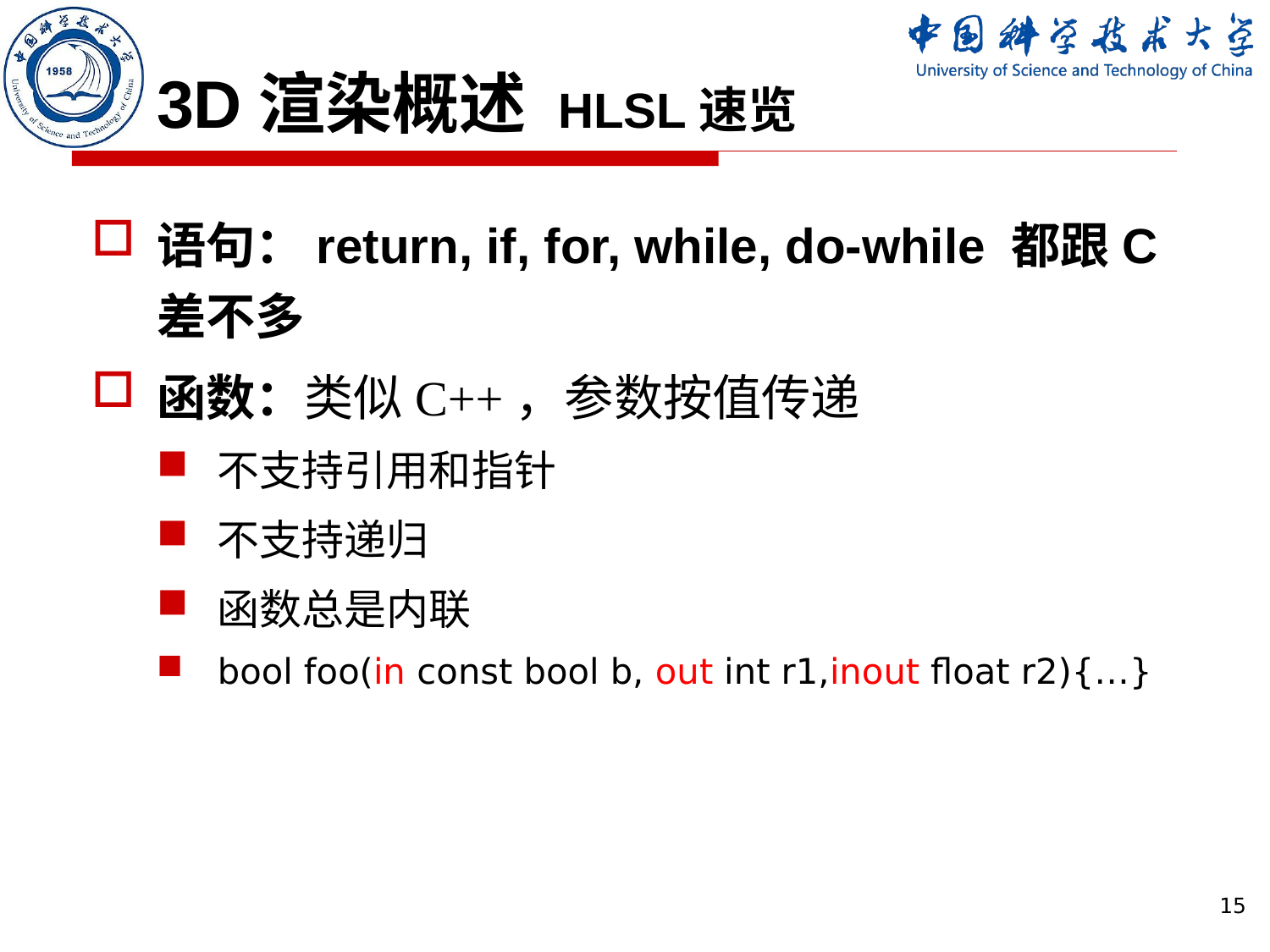

# 3D渲染概述 HLSL速览
语句：return, if, for, while, do-while 都跟C差不多
函数：类似C++，参数按值传递
不支持引用和指针
不支持递归
函数总是内联
bool foo(in const bool b, out int r1,inout float r2){…}

15